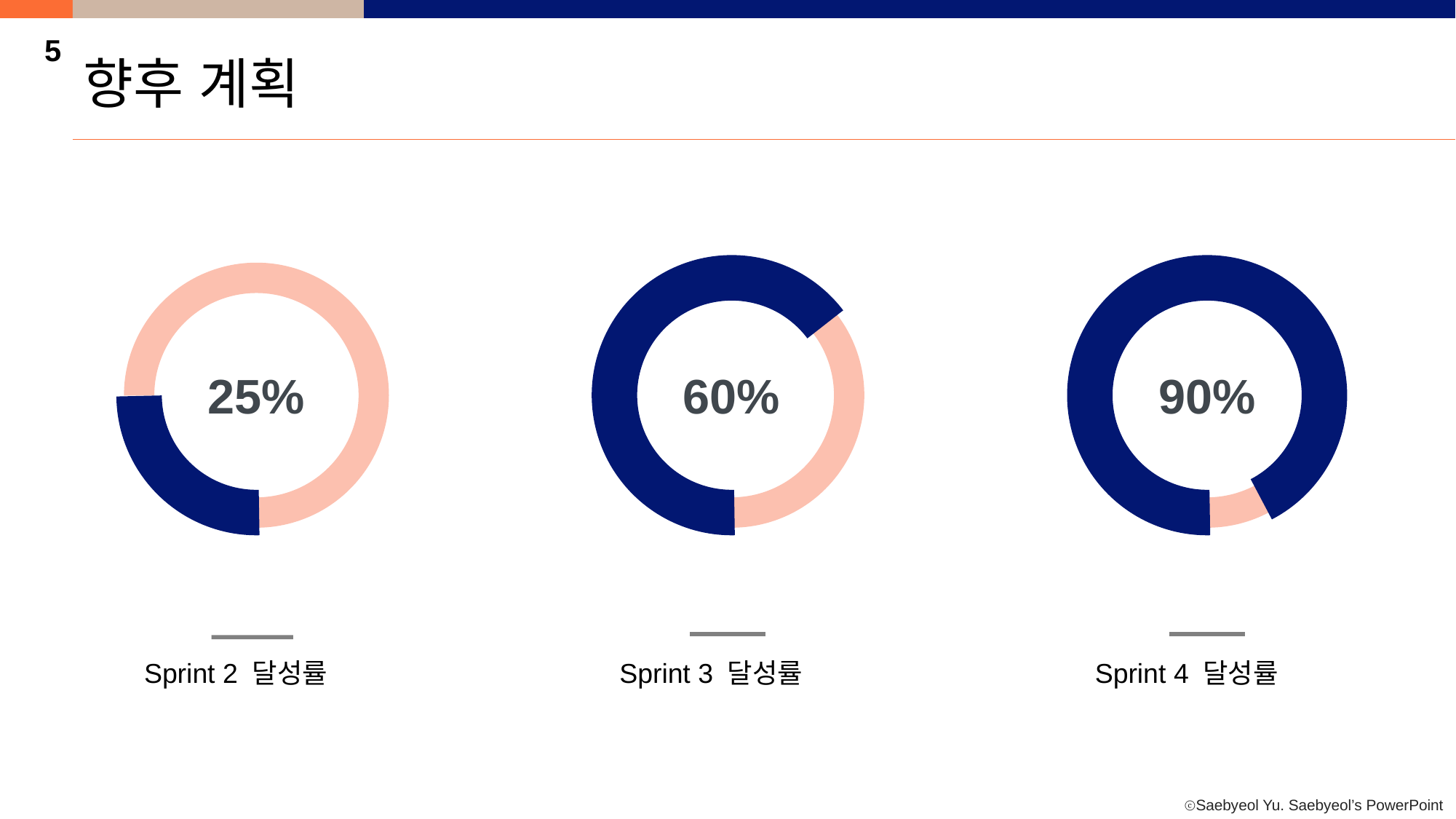

5
향후 계획

25%
60%
90%

Sprint 2 달성률
Sprint 3 달성률
Sprint 4 달성률